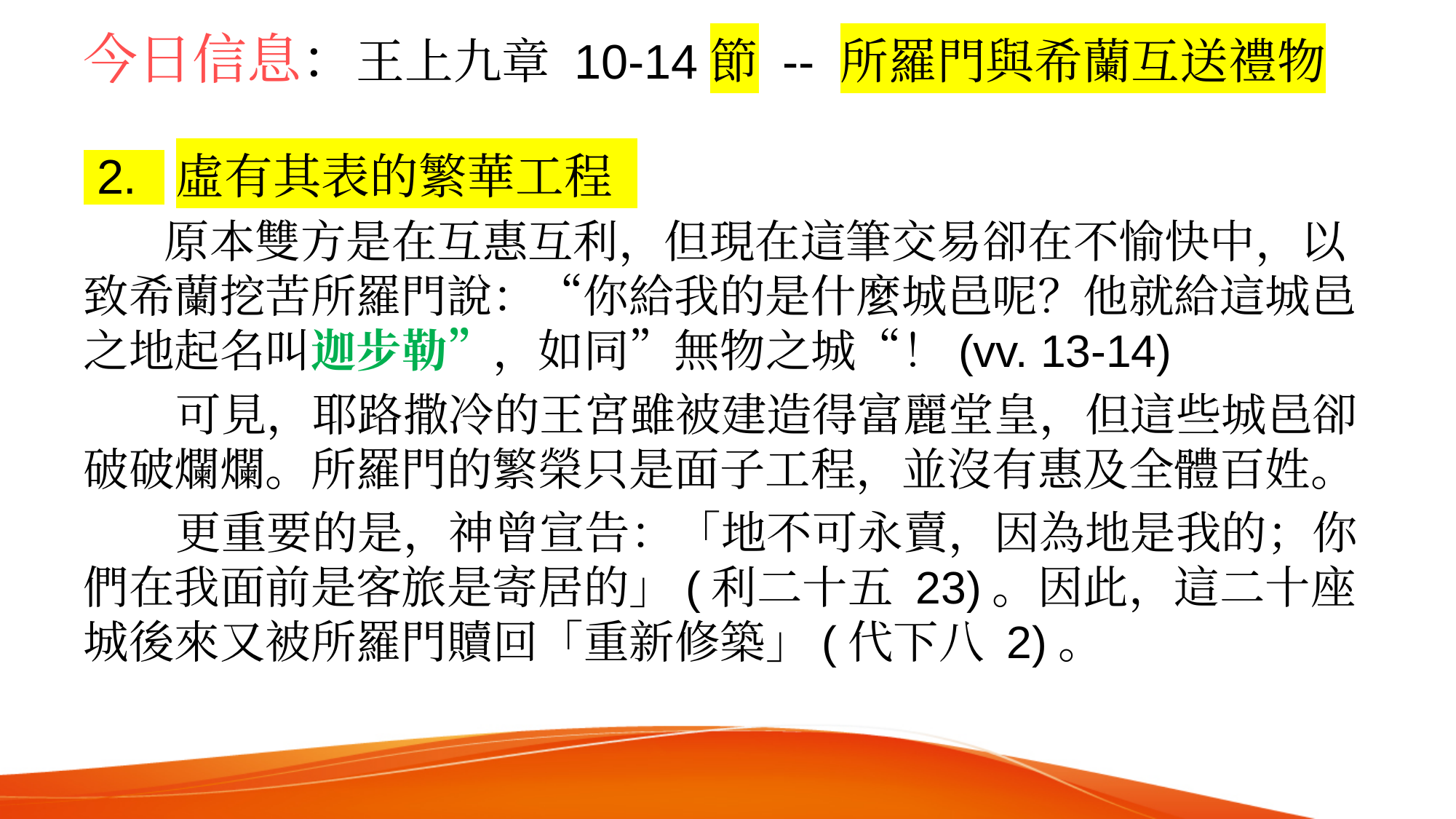

# 今日信息：王上九章 10-14節 -- 所羅門與希蘭互送禮物
 2.  虛有其表的繁華工程
      原本雙方是在互惠互利，但現在這筆交易卻在不愉快中，以致希蘭挖苦所羅門說：“你給我的是什麼城邑呢？他就給這城邑之地起名叫迦步勒”，如同”無物之城“！(vv. 13-14)
       可見，耶路撒冷的王宮雖被建造得富麗堂皇，但這些城邑卻破破爛爛。所羅門的繁榮只是面子工程，並沒有惠及全體百姓。
       更重要的是，神曾宣告：「地不可永賣，因為地是我的；你們在我面前是客旅是寄居的」(利二十五 23)。因此，這二十座城後來又被所羅門贖回「重新修築」(代下八 2)。